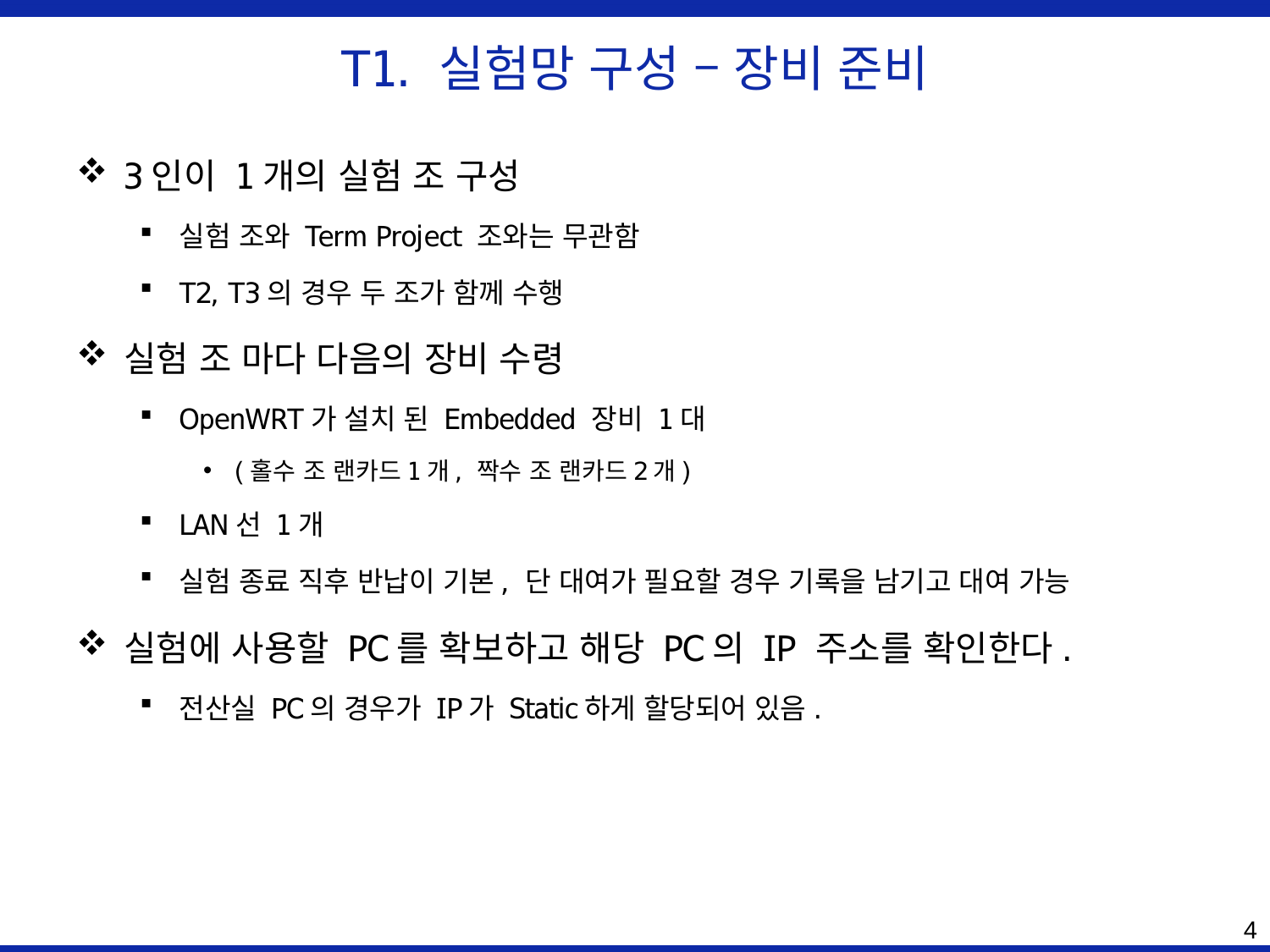

# T1. 실험망 구성 – 장비 준비
3인이 1개의 실험 조 구성
실험 조와 Term Project 조와는 무관함
T2, T3의 경우 두 조가 함께 수행
실험 조 마다 다음의 장비 수령
OpenWRT가 설치 된 Embedded 장비 1대
(홀수 조 랜카드1개, 짝수 조 랜카드2개)
LAN선 1개
실험 종료 직후 반납이 기본, 단 대여가 필요할 경우 기록을 남기고 대여 가능
실험에 사용할 PC를 확보하고 해당 PC의 IP 주소를 확인한다.
전산실 PC의 경우가 IP가 Static하게 할당되어 있음.
4